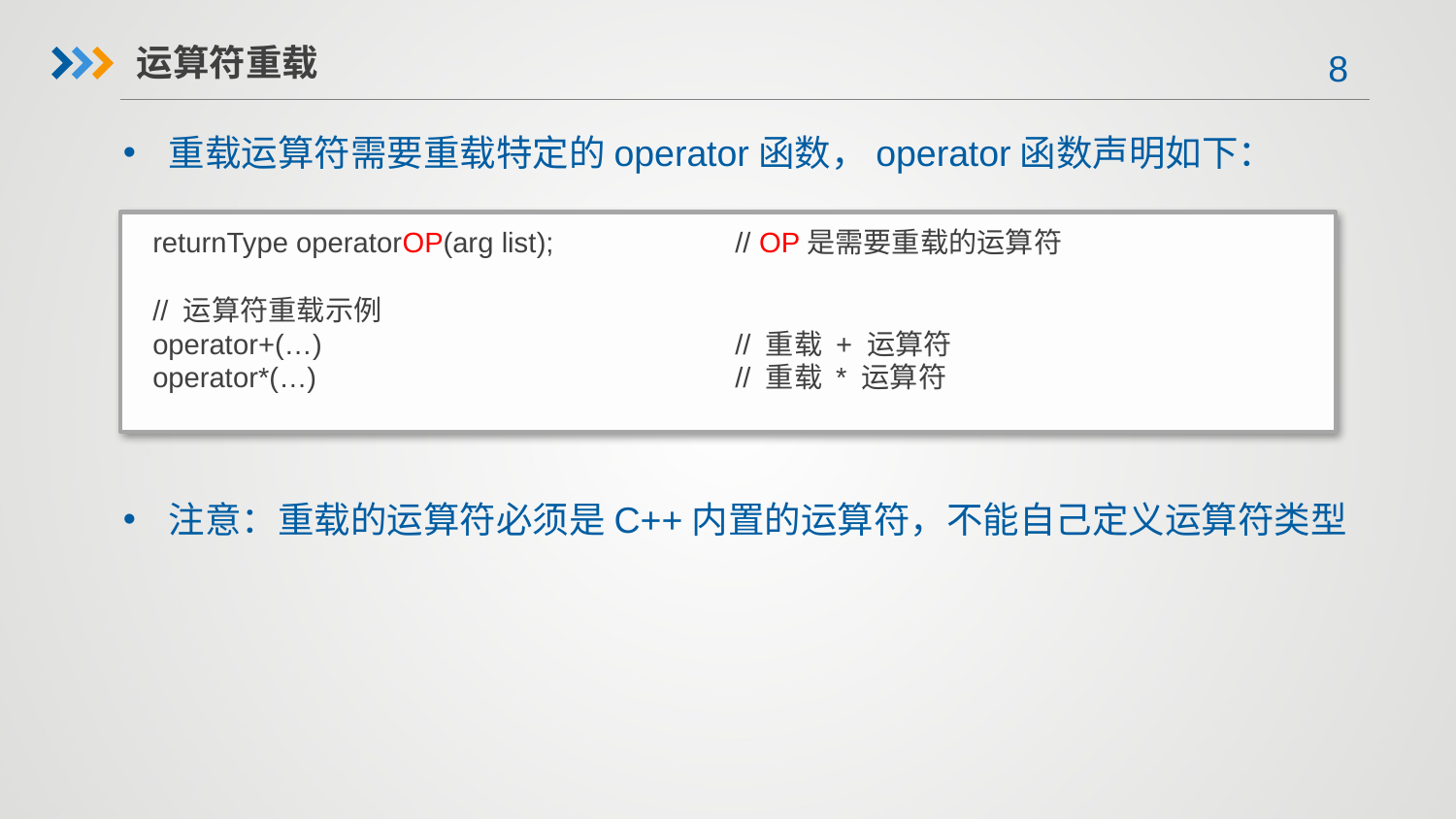

运算符重载
重载运算符需要重载特定的operator函数，operator函数声明如下：

returnType operatorOP(arg list);		// OP是需要重载的运算符

// 运算符重载示例
operator+(…)			// 重载 + 运算符
operator*(…)			// 重载 * 运算符
注意：重载的运算符必须是C++内置的运算符，不能自己定义运算符类型